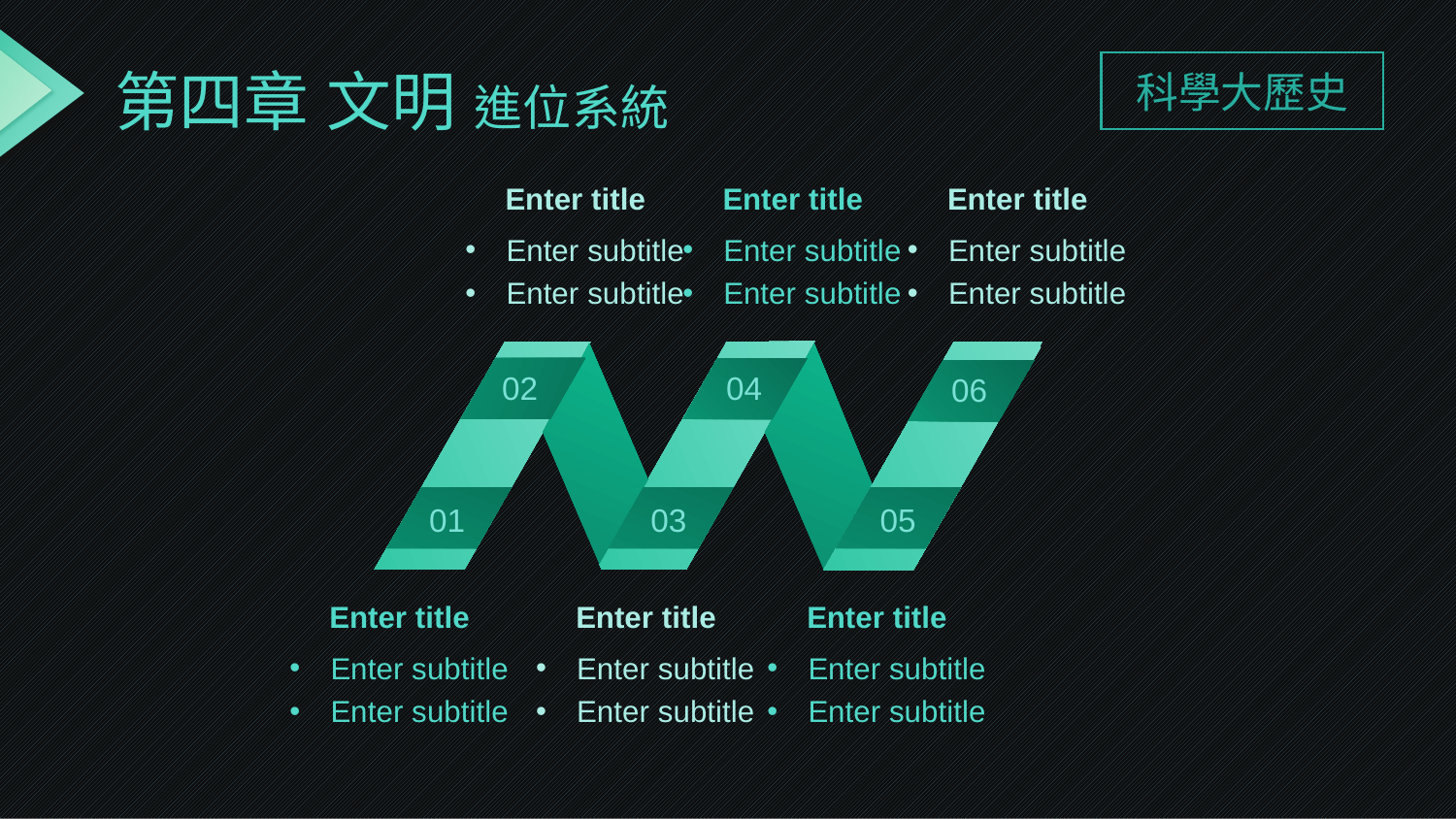

# 第四章 文明 進位系統
科學大歷史
Enter title
Enter title
Enter title
Enter subtitle
Enter subtitle
Enter subtitle
Enter subtitle
Enter subtitle
Enter subtitle

02
04
06

01
03
05
Enter title
Enter title
Enter title
Enter subtitle
Enter subtitle
Enter subtitle
Enter subtitle
Enter subtitle
Enter subtitle